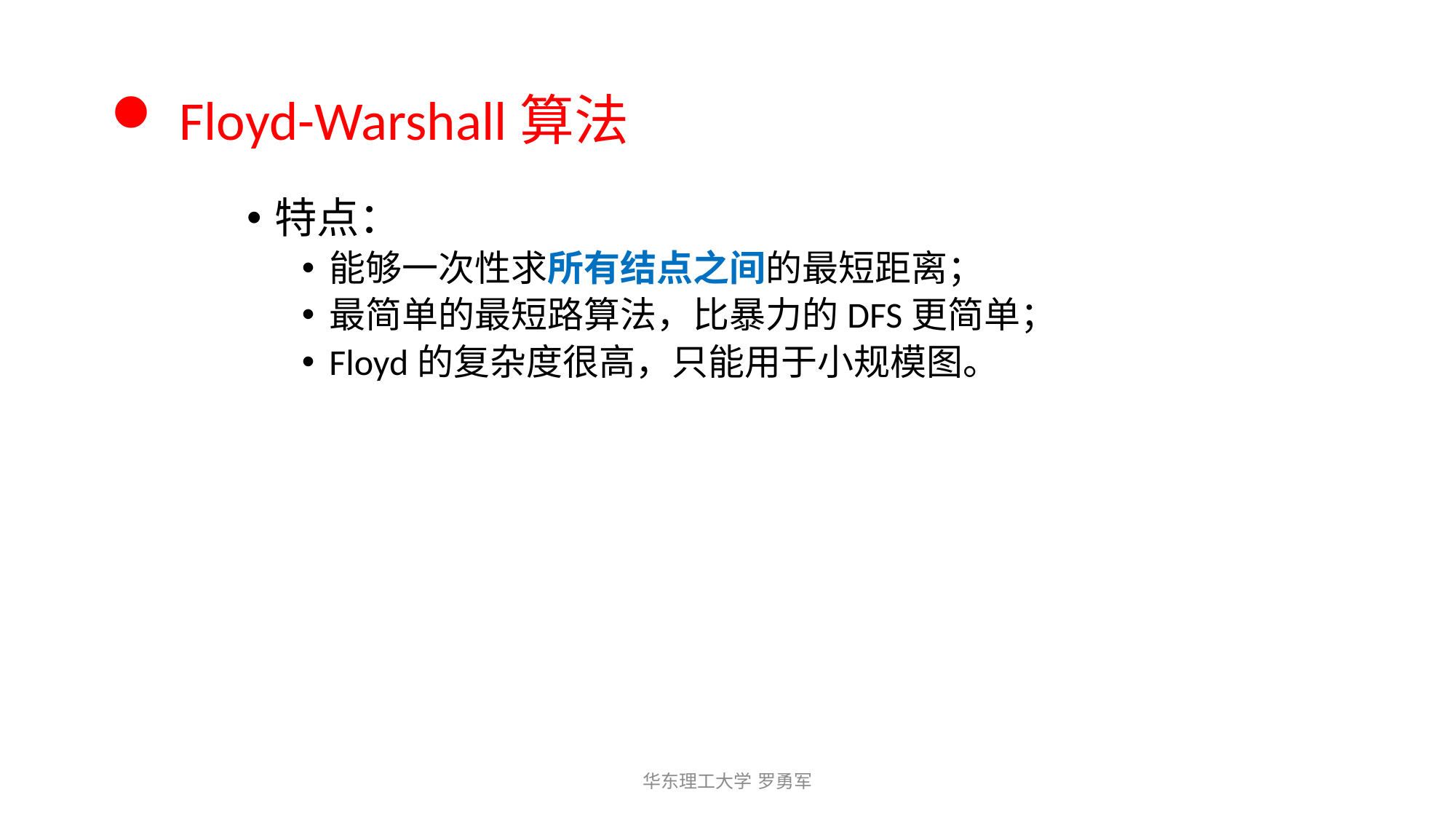

# Floyd-Warshall算法
特点：
能够一次性求所有结点之间的最短距离；
最简单的最短路算法，比暴力的DFS更简单；
Floyd的复杂度很高，只能用于小规模图。

华东理工大学 罗勇军